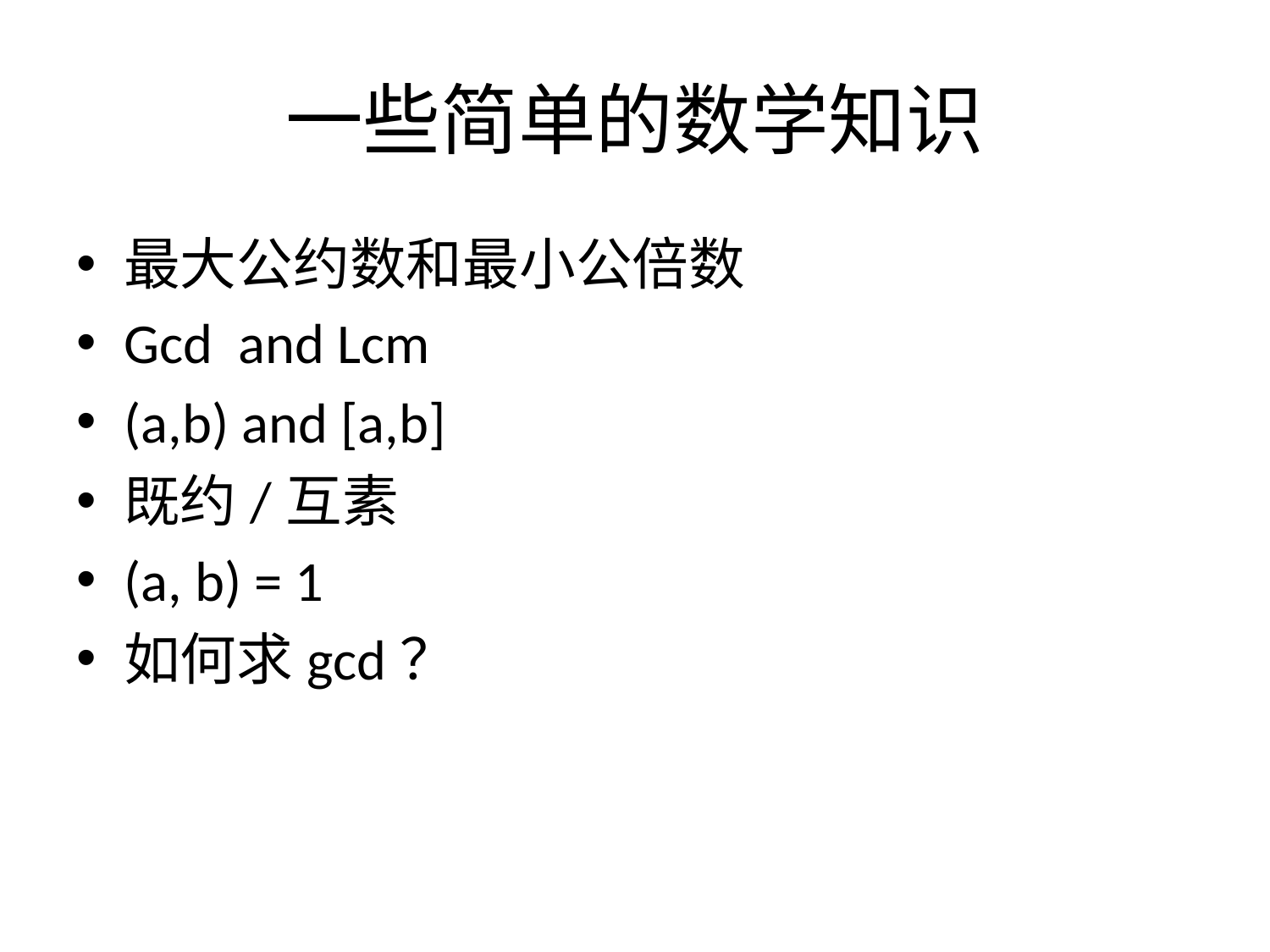

# 一些简单的数学知识
最大公约数和最小公倍数
Gcd  and Lcm
(a,b) and [a,b]
既约/互素
(a, b) = 1
如何求gcd？